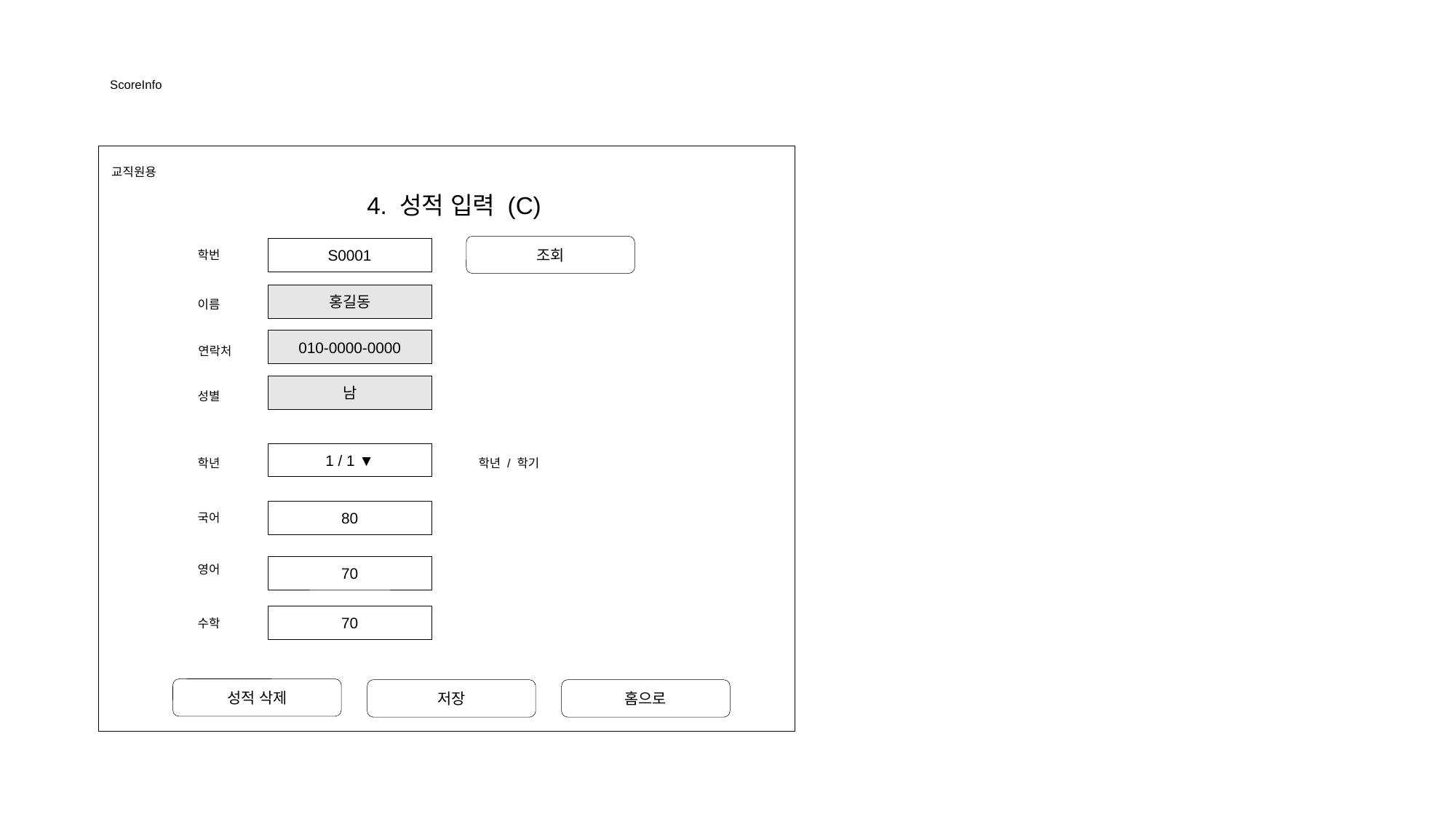

ScoreInfo

교직원용
4. 성적 입력 (C)
조회
S0001
학번
홍길동
이름
010-0000-0000
연락처
남
성별
1 / 1 ▼
학년 / 학기
학년
80
국어
영어
70
70
수학
성적 삭제
저장
홈으로